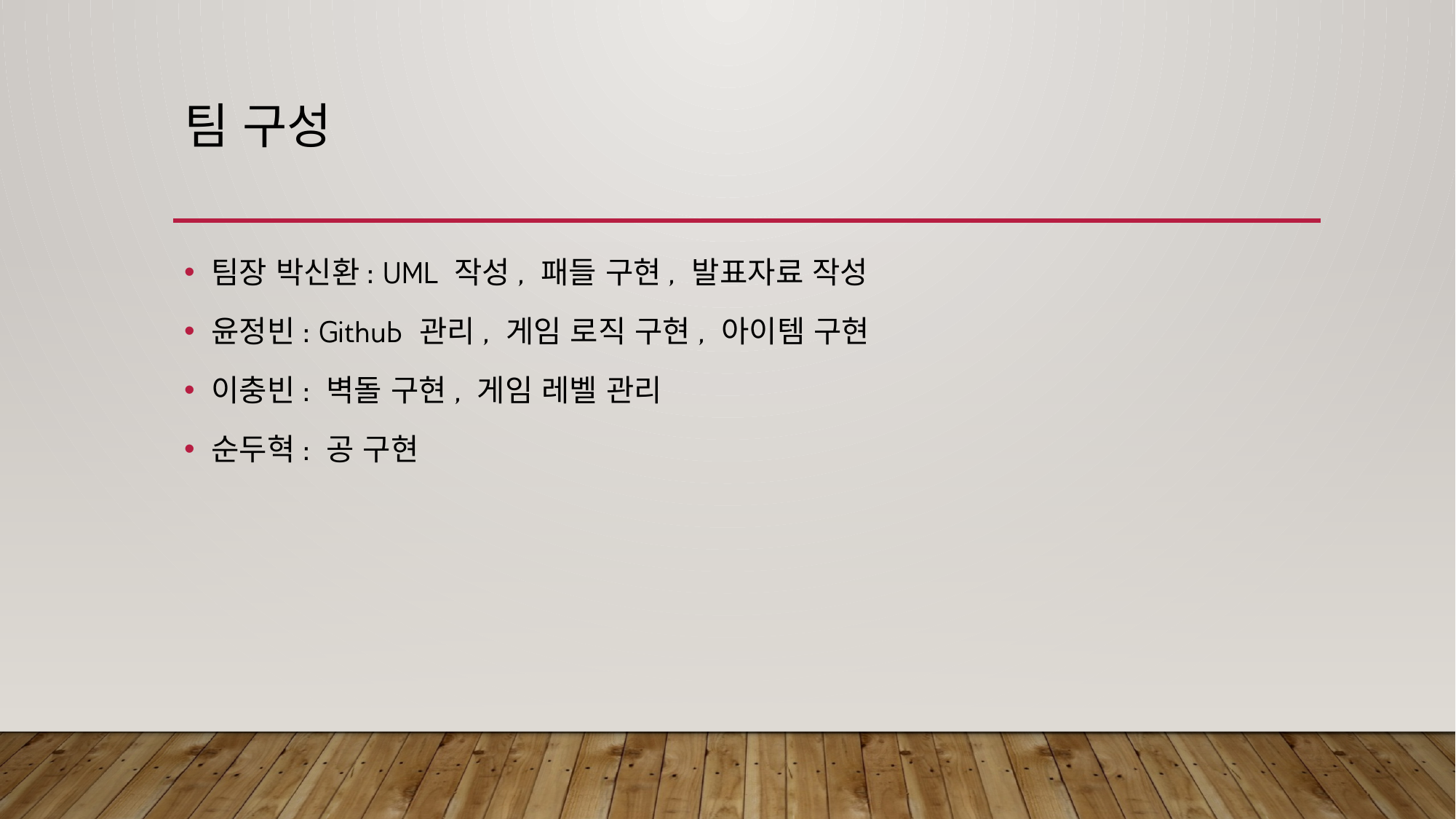

# 팀 구성
팀장 박신환: UML 작성, 패들 구현, 발표자료 작성
윤정빈: Github 관리, 게임 로직 구현, 아이템 구현
이충빈: 벽돌 구현, 게임 레벨 관리
순두혁: 공 구현